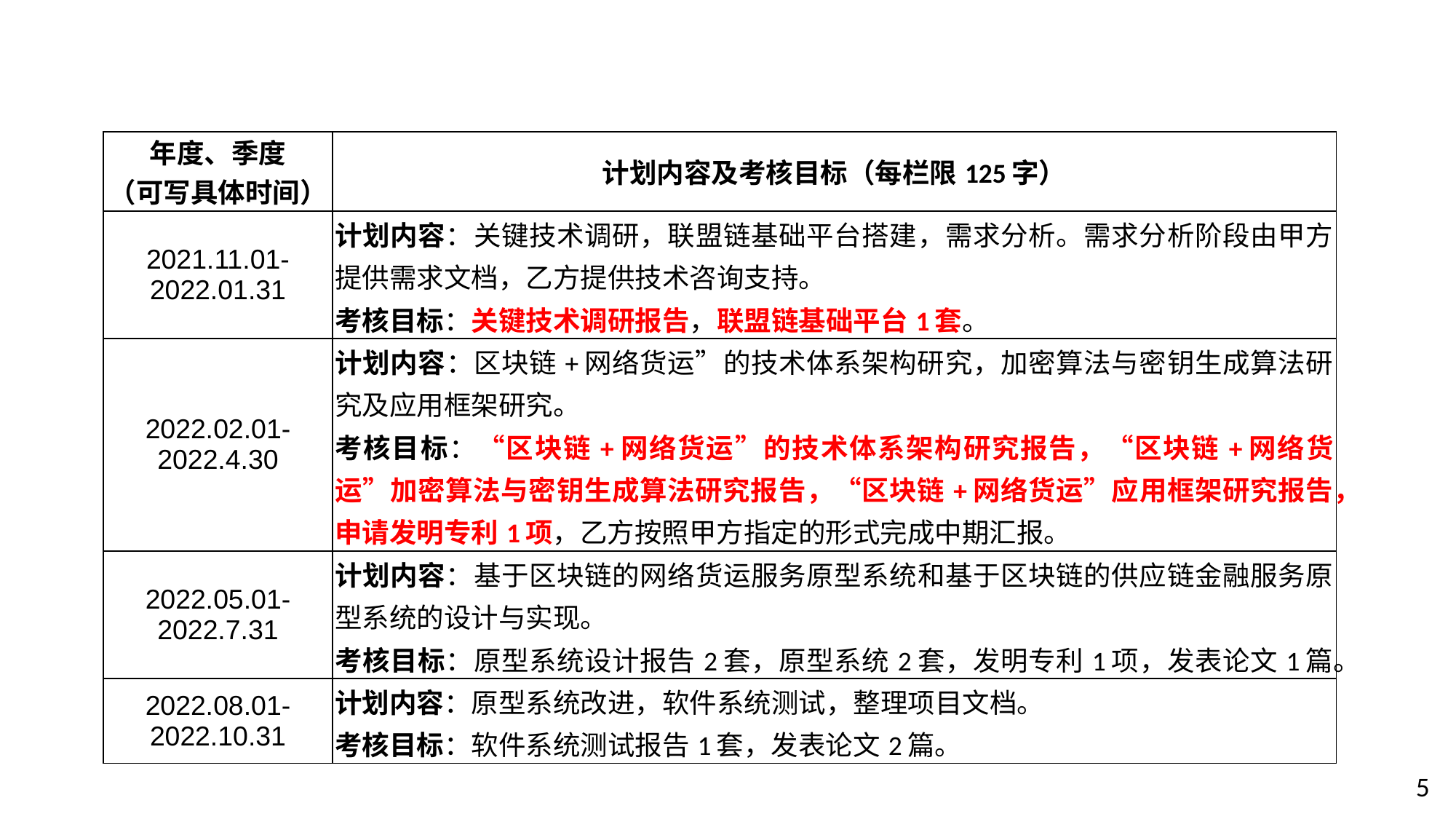

| 年度、季度 （可写具体时间） | 计划内容及考核目标（每栏限125字） |
| --- | --- |
| 2021.11.01- 2022.01.31 | 计划内容：关键技术调研，联盟链基础平台搭建，需求分析。需求分析阶段由甲方提供需求文档，乙方提供技术咨询支持。 考核目标：关键技术调研报告，联盟链基础平台1套。 |
| 2022.02.01- 2022.4.30 | 计划内容：区块链+网络货运”的技术体系架构研究，加密算法与密钥生成算法研究及应用框架研究。 考核目标：“区块链+网络货运”的技术体系架构研究报告，“区块链+网络货运”加密算法与密钥生成算法研究报告，“区块链+网络货运”应用框架研究报告，申请发明专利1项，乙方按照甲方指定的形式完成中期汇报。 |
| 2022.05.01- 2022.7.31 | 计划内容：基于区块链的网络货运服务原型系统和基于区块链的供应链金融服务原型系统的设计与实现。 考核目标：原型系统设计报告2套，原型系统2套，发明专利1项，发表论文1篇。 |
| 2022.08.01- 2022.10.31 | 计划内容：原型系统改进，软件系统测试，整理项目文档。 考核目标：软件系统测试报告1套，发表论文2篇。 |
5